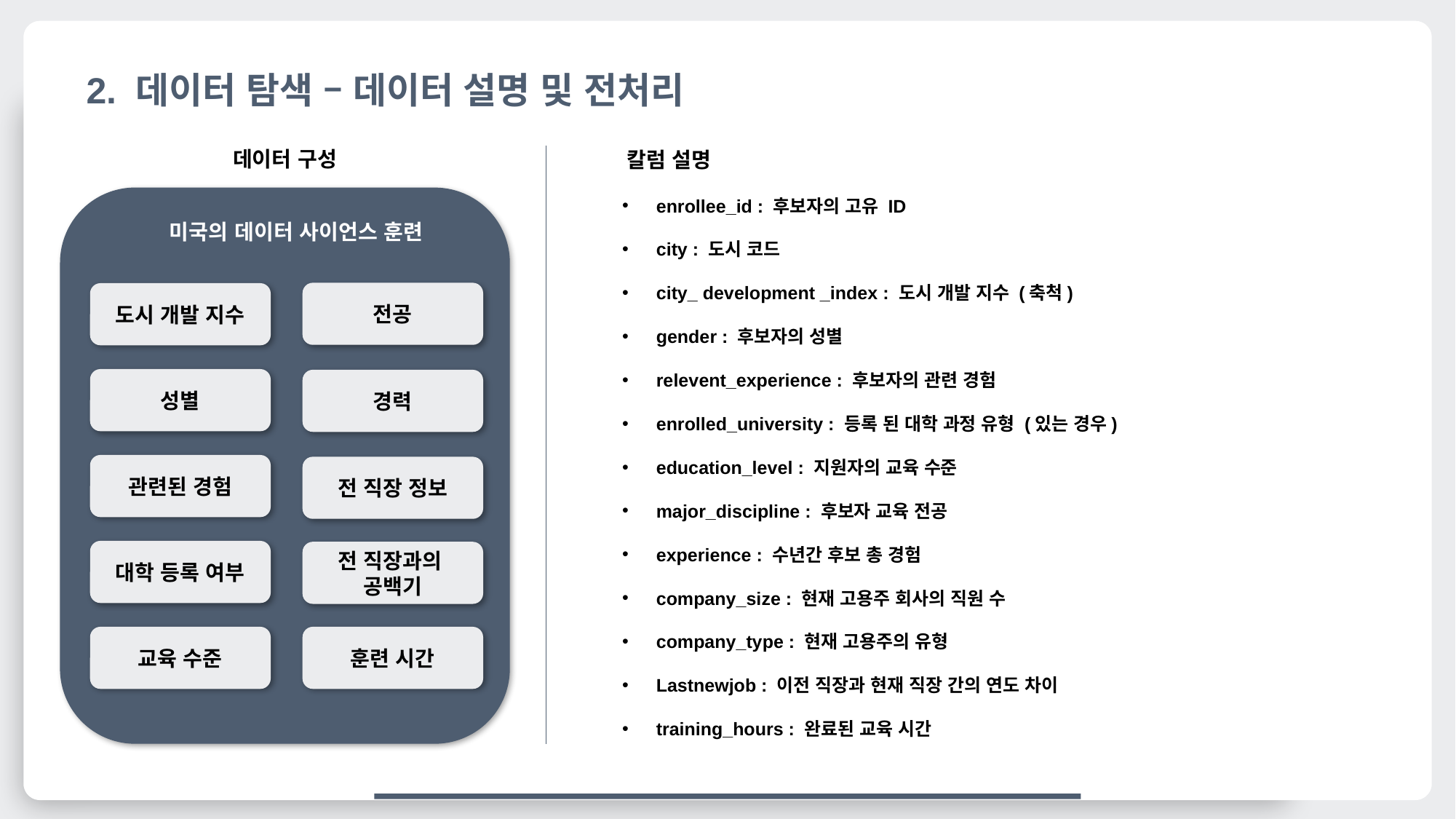

2. 데이터 탐색 – 데이터 설명 및 전처리
데이터 구성
칼럼 설명

enrollee_id : 후보자의 고유 ID

city : 도시 코드

city_ development _index : 도시 개발 지수 (축척)

gender : 후보자의 성별

relevent_experience : 후보자의 관련 경험

enrolled_university : 등록 된 대학 과정 유형 (있는 경우)

education_level : 지원자의 교육 수준

major_discipline : 후보자 교육 전공

experience : 수년간 후보 총 경험

company_size : 현재 고용주 회사의 직원 수

company_type : 현재 고용주의 유형

Lastnewjob : 이전 직장과 현재 직장 간의 연도 차이

training_hours : 완료된 교육 시간
미국의 데이터 사이언스 훈련
전공
도시 개발 지수
성별
경력
관련된 경험
전 직장 정보
대학 등록 여부
전 직장과의
공백기
교육 수준
훈련 시간